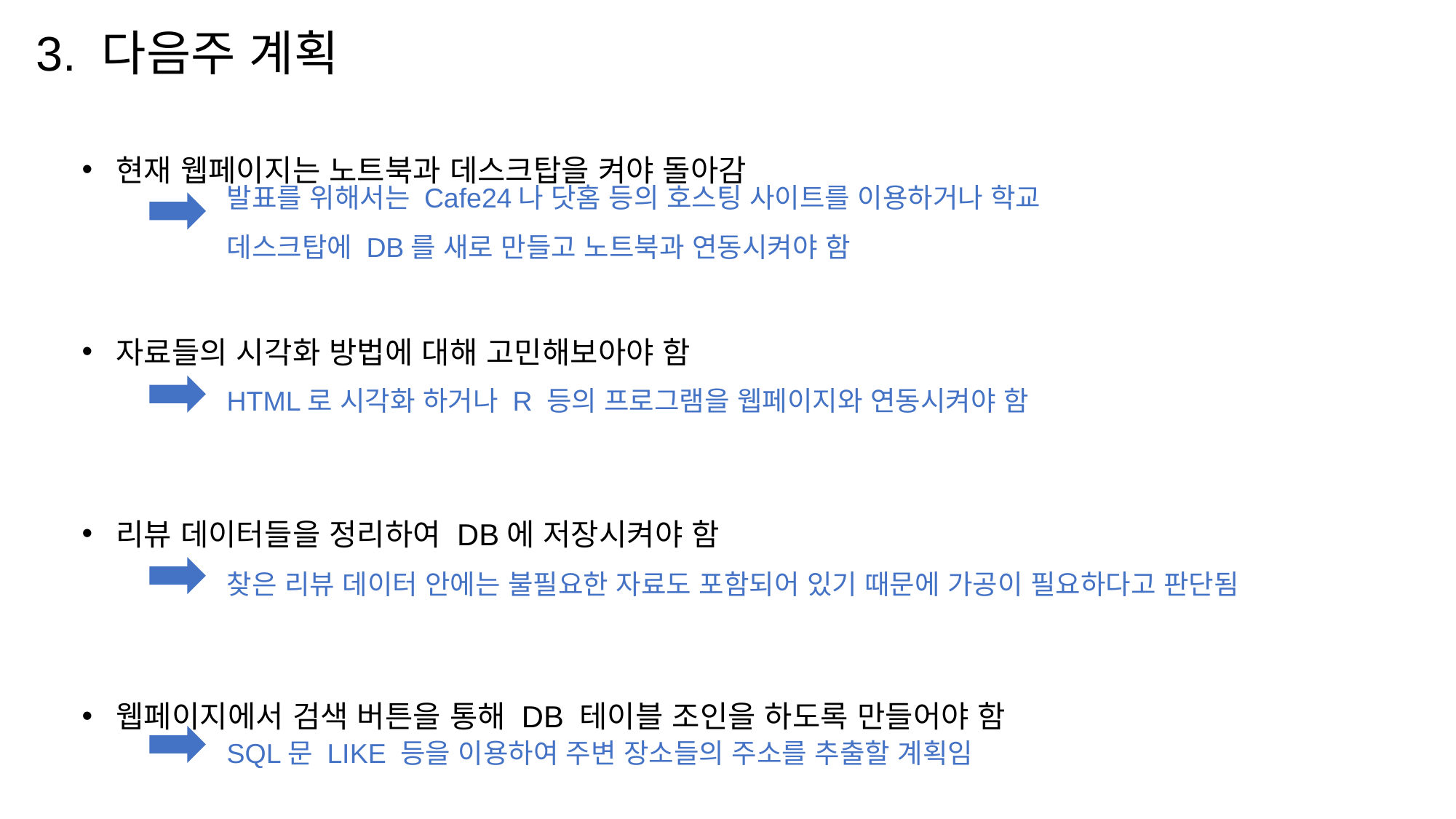

현재 웹페이지는 노트북과 데스크탑을 켜야 돌아감
자료들의 시각화 방법에 대해 고민해보아야 함
리뷰 데이터들을 정리하여 DB에 저장시켜야 함
웹페이지에서 검색 버튼을 통해 DB 테이블 조인을 하도록 만들어야 함

3. 다음주 계획
발표를 위해서는 Cafe24나 닷홈 등의 호스팅 사이트를 이용하거나 학교 데스크탑에 DB를 새로 만들고 노트북과 연동시켜야 함

HTML로 시각화 하거나 R 등의 프로그램을 웹페이지와 연동시켜야 함

찾은 리뷰 데이터 안에는 불필요한 자료도 포함되어 있기 때문에 가공이 필요하다고 판단됨

SQL문 LIKE 등을 이용하여 주변 장소들의 주소를 추출할 계획임